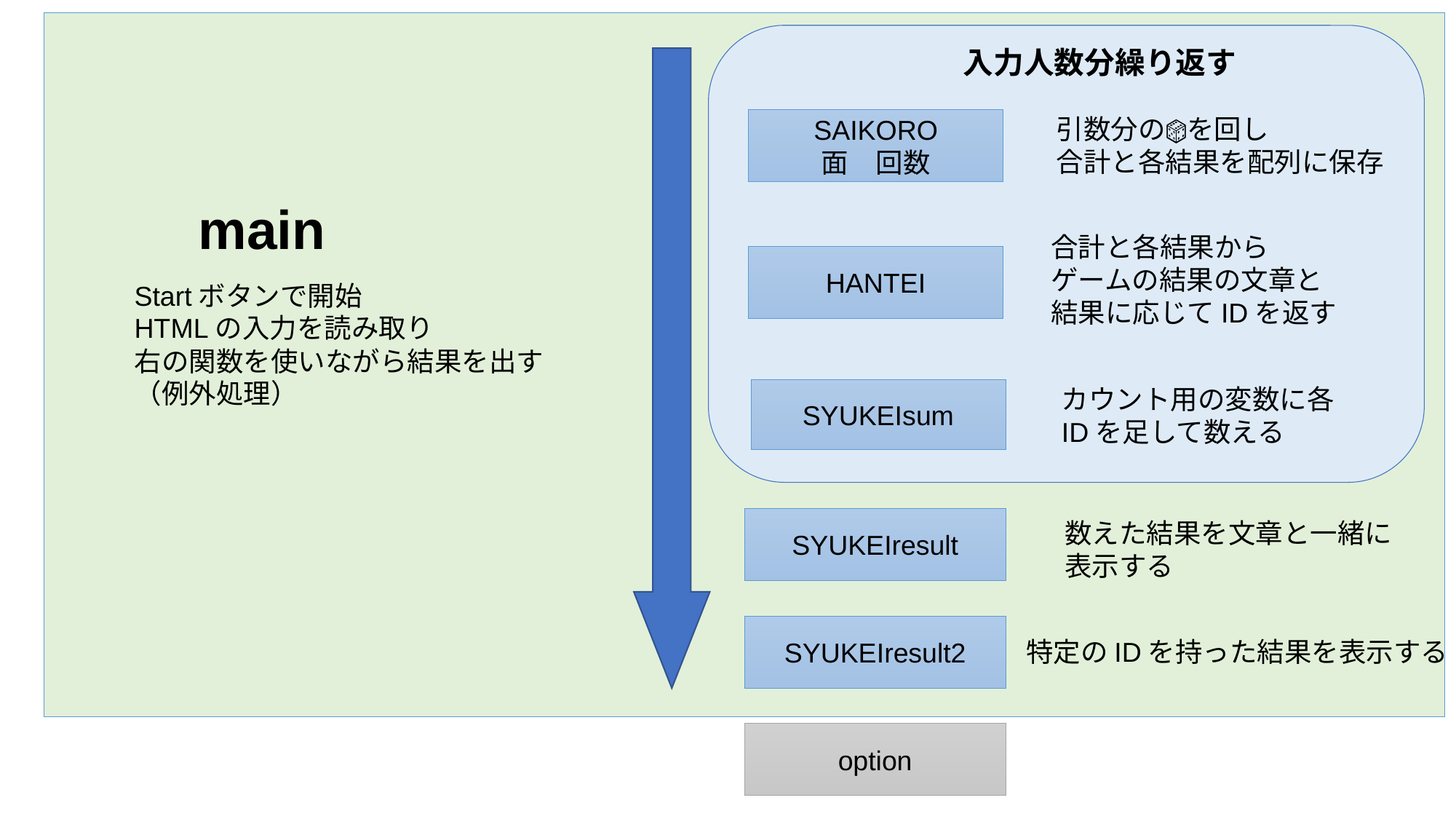

Main

入力人数分繰り返す
引数分の🎲を回し
合計と各結果を配列に保存
SAIKORO
面　回数
合計と各結果から
ゲームの結果の文章と
結果に応じてIDを返す
HANTEI
カウント用の変数に各IDを足して数える
SYUKEIsum

main
Startボタンで開始
HTMLの入力を読み取り
右の関数を使いながら結果を出す
（例外処理）
SYUKEIresult
数えた結果を文章と一緒に
表示する
SYUKEIresult2
特定のIDを持った結果を表示する
option